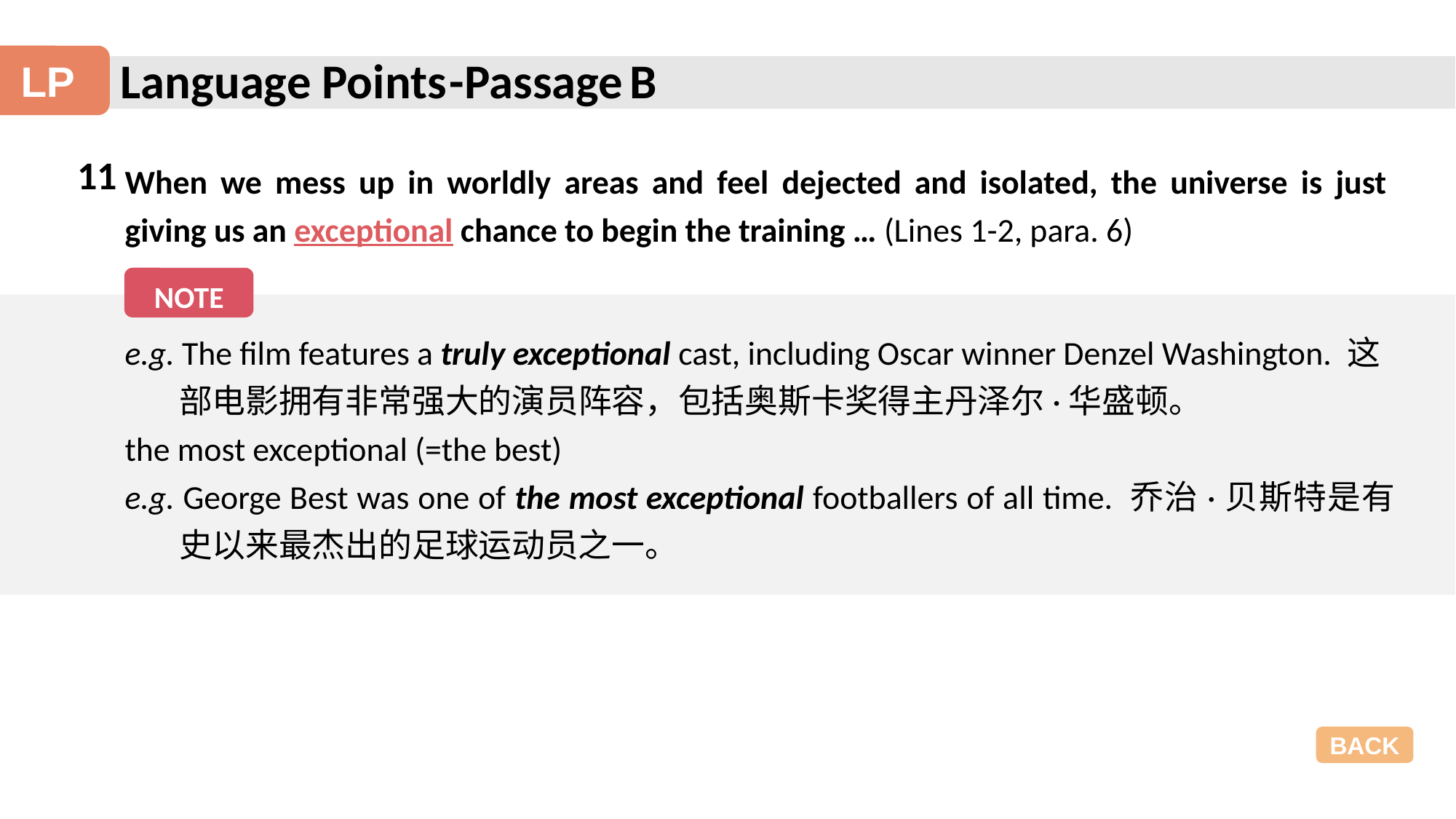

Language Points
-Passage B
LP

11
When we mess up in worldly areas and feel dejected and isolated, the universe is just giving us an exceptional chance to begin the training … (Lines 1-2, para. 6)
NOTE

e.g. The film features a truly exceptional cast, including Oscar winner Denzel Washington. 这
部电影拥有非常强大的演员阵容，包括奥斯卡奖得主丹泽尔·华盛顿。
the most exceptional (=the best)
e.g. George Best was one of the most exceptional footballers of all time. 乔治·贝斯特是有史以来最杰出的足球运动员之一。
BACK